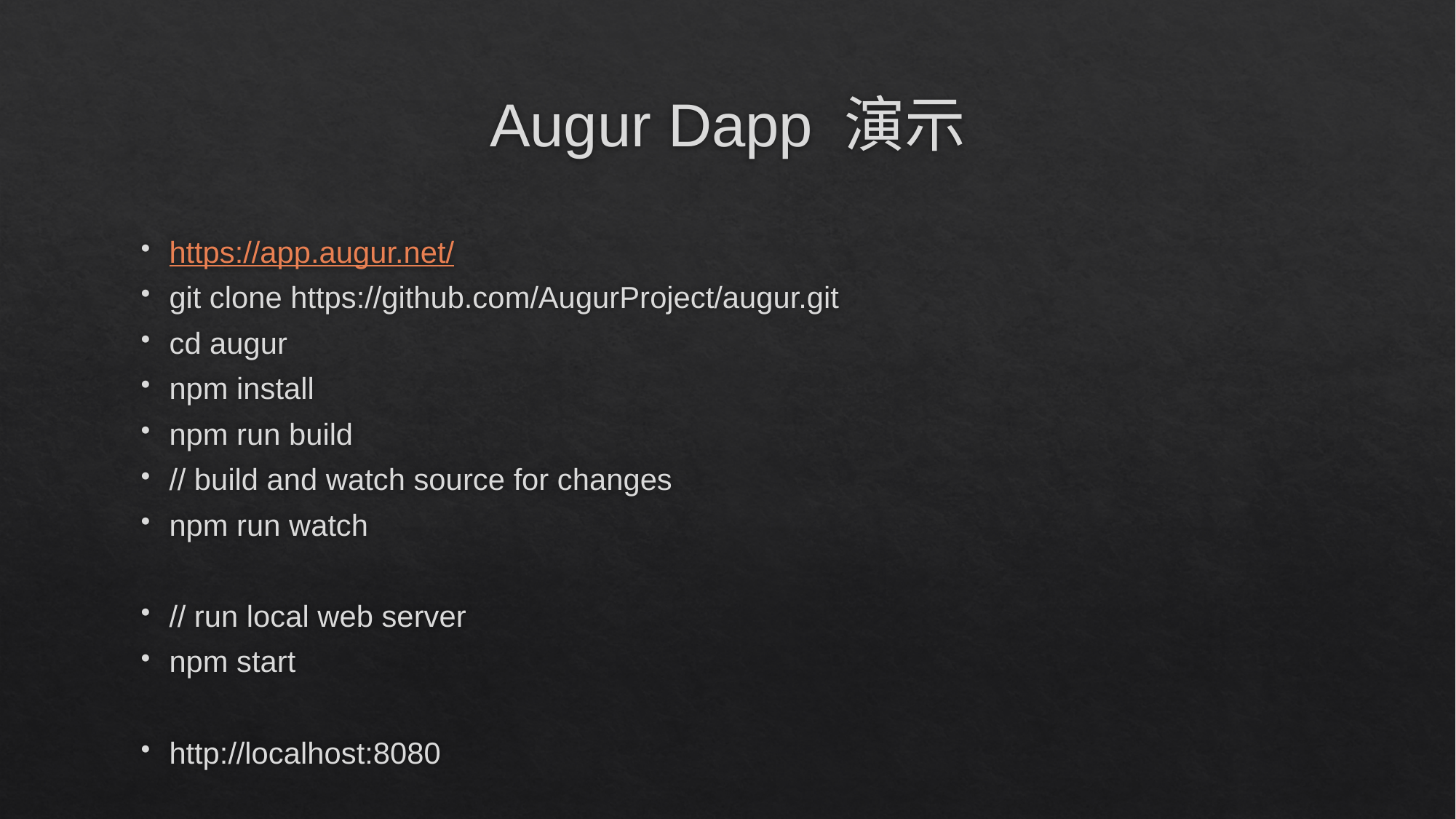

# Augur Dapp 演示
https://app.augur.net/
git clone https://github.com/AugurProject/augur.git
cd augur
npm install
npm run build
// build and watch source for changes
npm run watch

// run local web server
npm start

http://localhost:8080